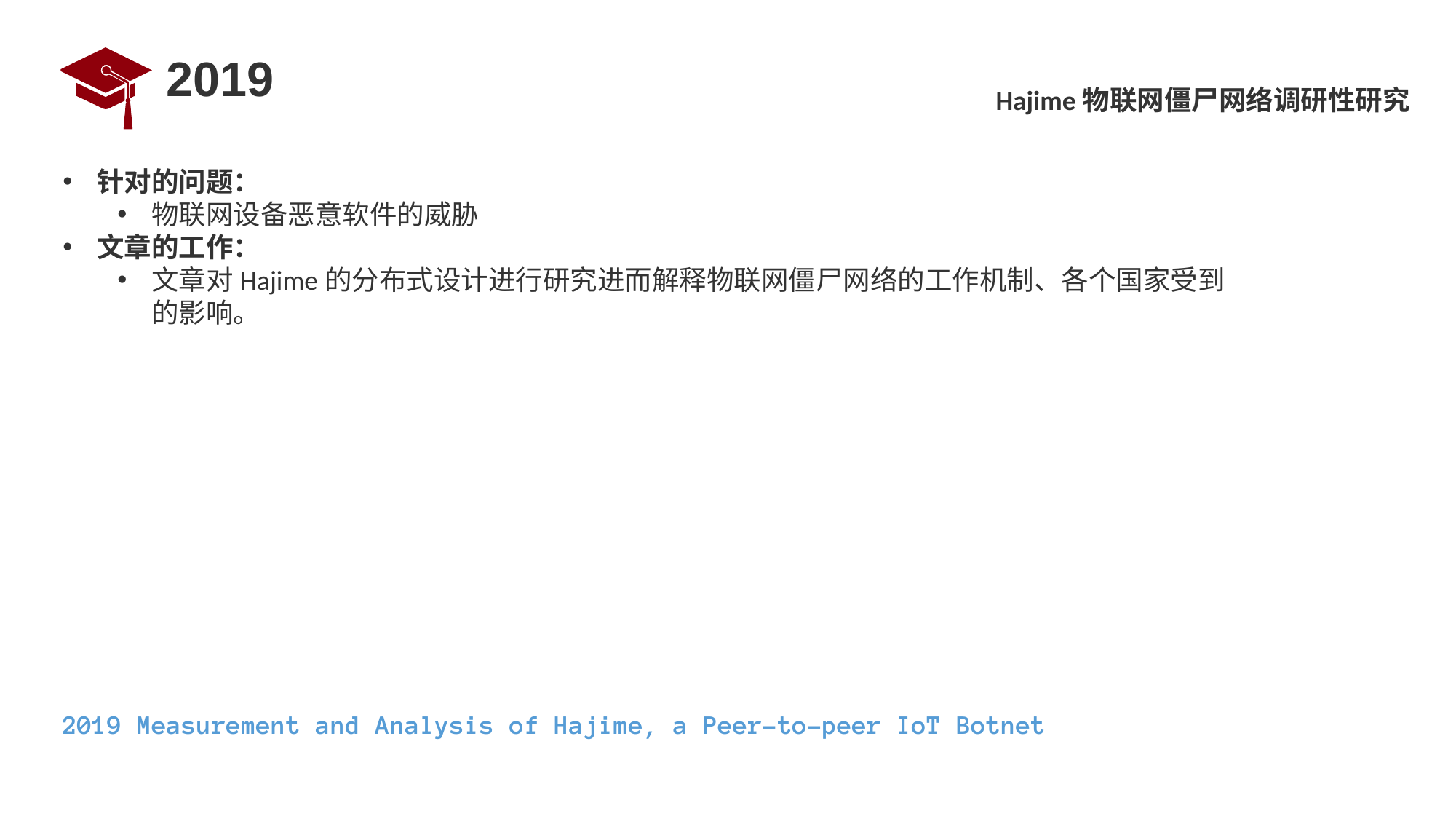

# 2019
Hajime物联网僵尸网络调研性研究
针对的问题：
物联网设备恶意软件的威胁
文章的工作：
文章对Hajime的分布式设计进行研究进而解释物联网僵尸网络的工作机制、各个国家受到的影响。
2019 Measurement and Analysis of Hajime, a Peer-to-peer IoT Botnet